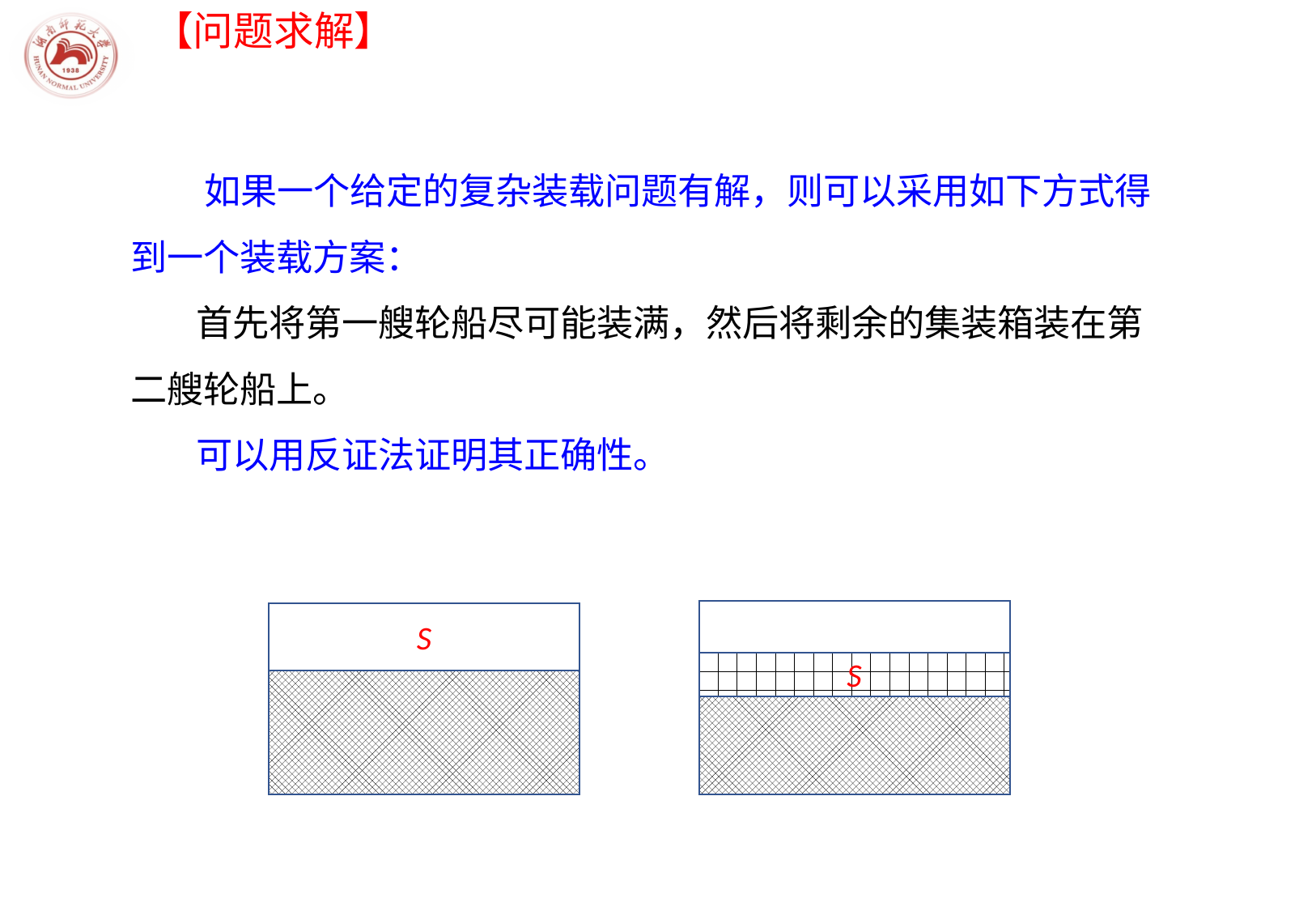

【问题求解】
       如果一个给定的复杂装载问题有解，则可以采用如下方式得到一个装载方案：
       首先将第一艘轮船尽可能装满，然后将剩余的集装箱装在第二艘轮船上。
       可以用反证法证明其正确性。

S
S